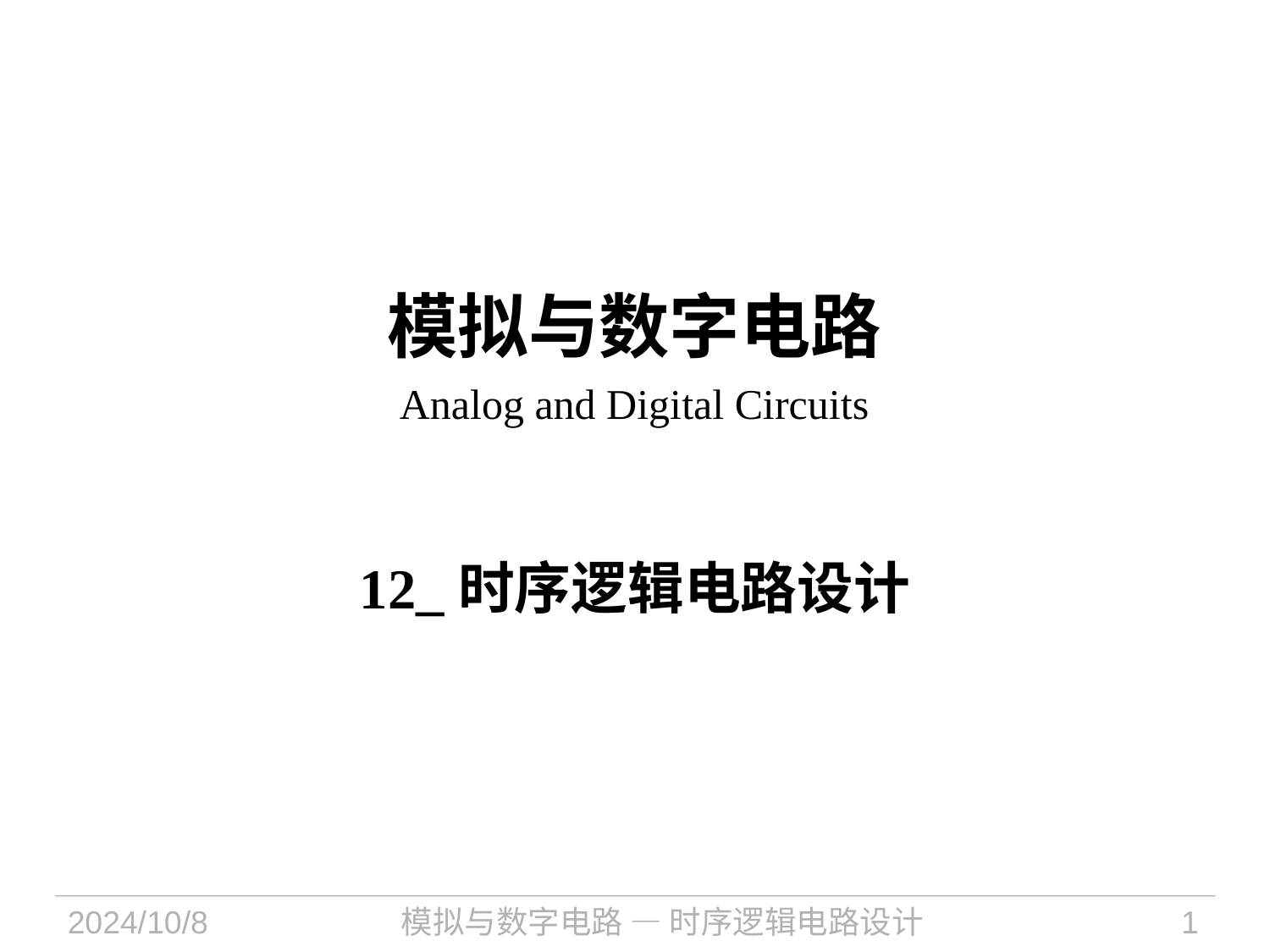

# 模拟与数字电路 Analog and Digital Circuits
12_时序逻辑电路设计
2024/10/8
模拟与数字电路 — 时序逻辑电路设计
1